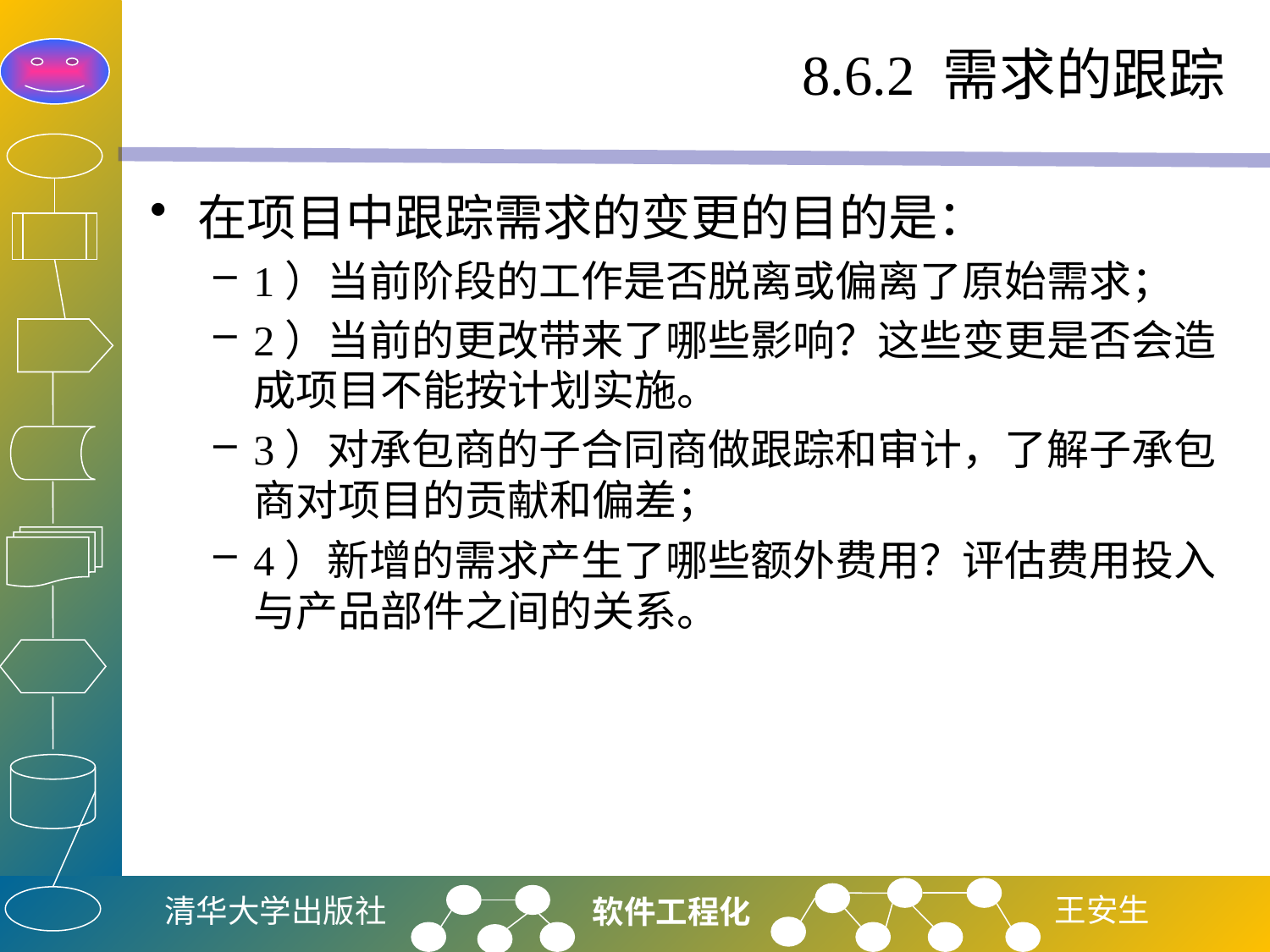

# 8.6.2 需求的跟踪
在项目中跟踪需求的变更的目的是：
1）当前阶段的工作是否脱离或偏离了原始需求；
2）当前的更改带来了哪些影响？这些变更是否会造成项目不能按计划实施。
3）对承包商的子合同商做跟踪和审计，了解子承包商对项目的贡献和偏差；
4）新增的需求产生了哪些额外费用？评估费用投入与产品部件之间的关系。